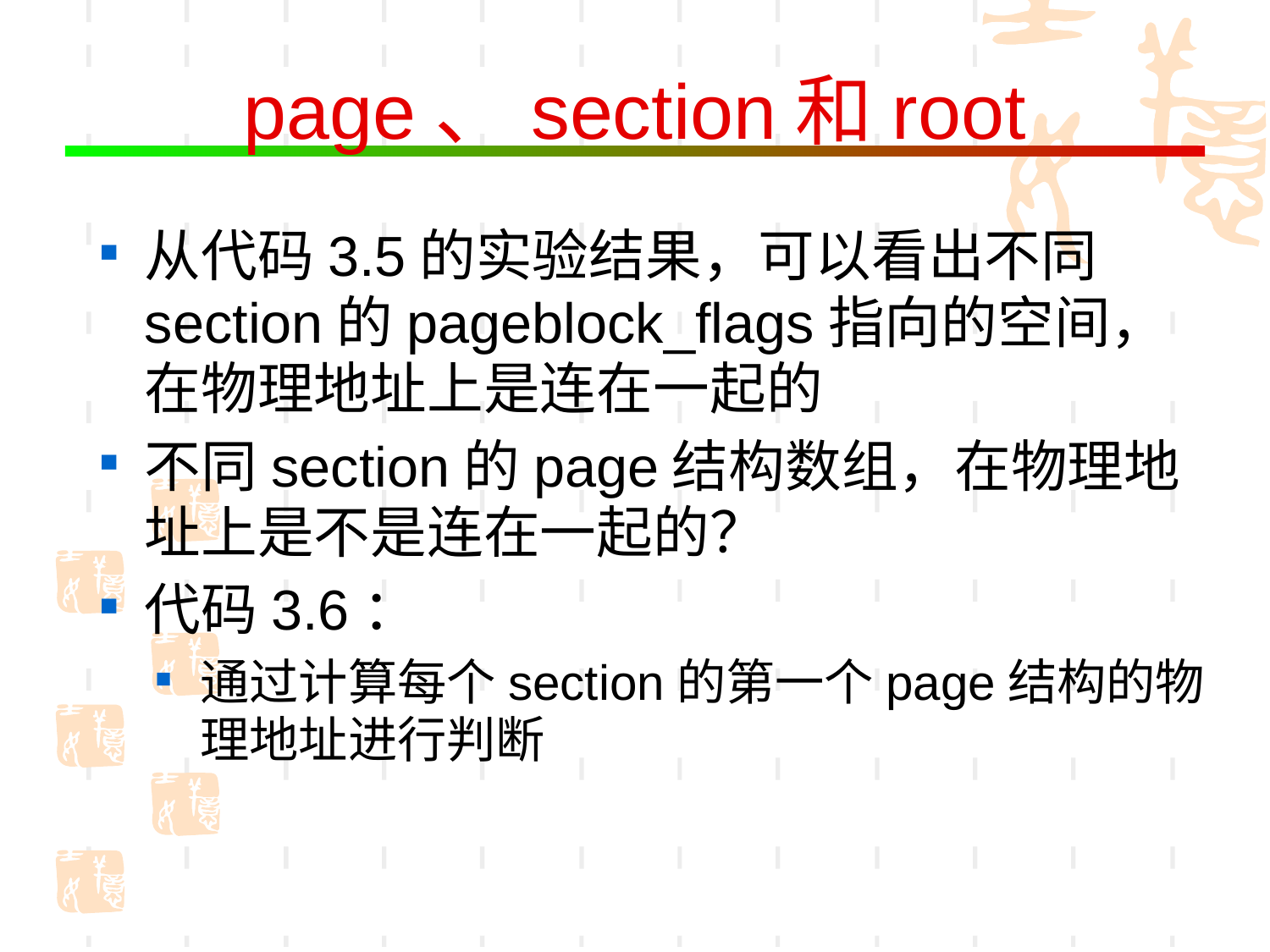

# page、section和root
从代码3.5的实验结果，可以看出不同section的pageblock_flags指向的空间，在物理地址上是连在一起的
不同section的page结构数组，在物理地址上是不是连在一起的？
代码3.6：
通过计算每个section的第一个page结构的物理地址进行判断